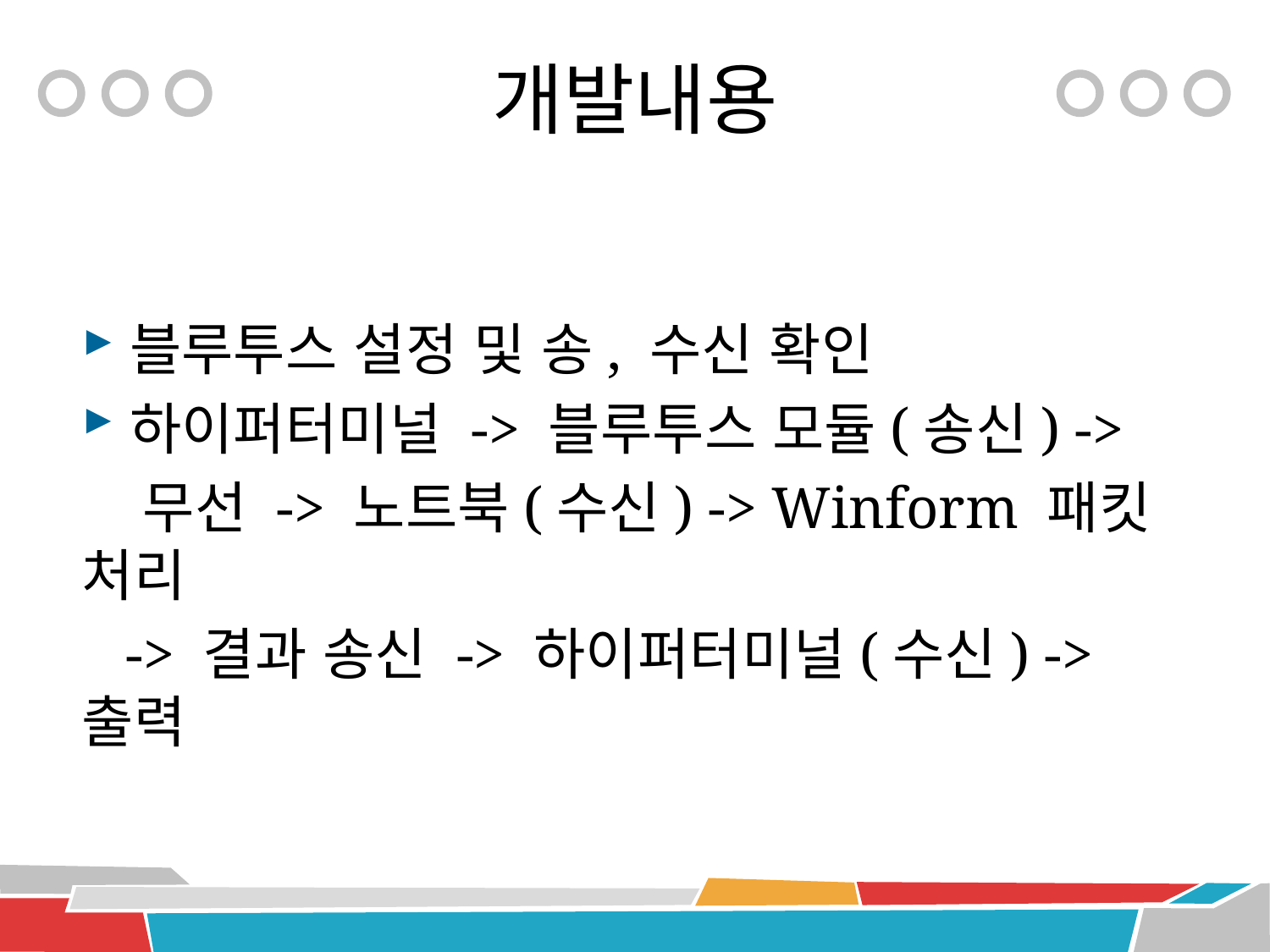

# 개발내용
블루투스 설정 및 송, 수신 확인
하이퍼터미널 -> 블루투스 모듈(송신) ->
   무선 -> 노트북(수신) -> Winform 패킷 처리
   -> 결과 송신 -> 하이퍼터미널(수신) -> 출력